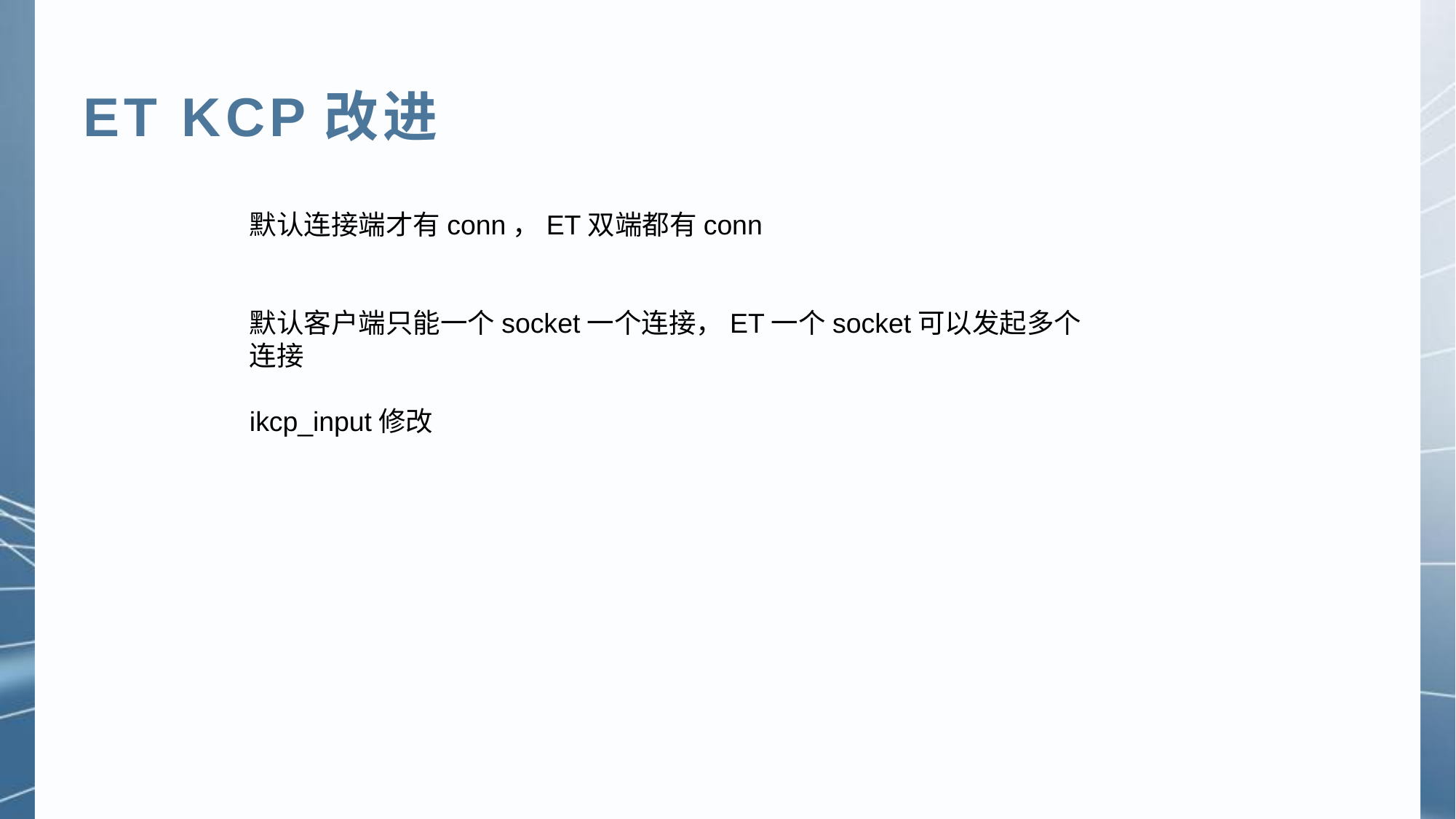

ET KCP改进
默认连接端才有conn，ET双端都有conn

默认客户端只能一个socket一个连接，ET一个socket可以发起多个连接

ikcp_input修改